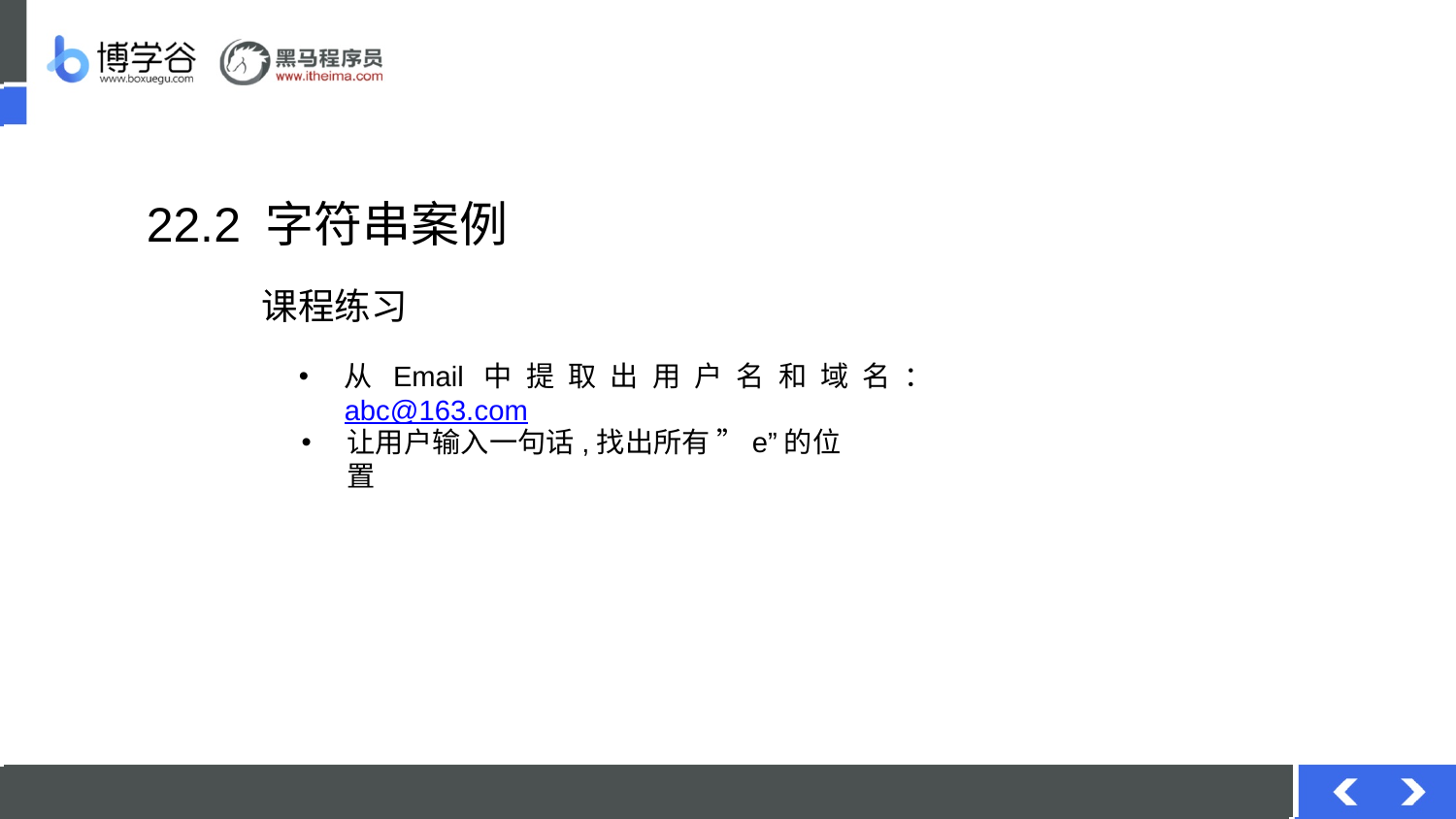

# 22.2 字符串案例
课程练习
从Email中提取出用户名和域名：abc@163.com
让用户输入一句话,找出所有 ”e”的位置